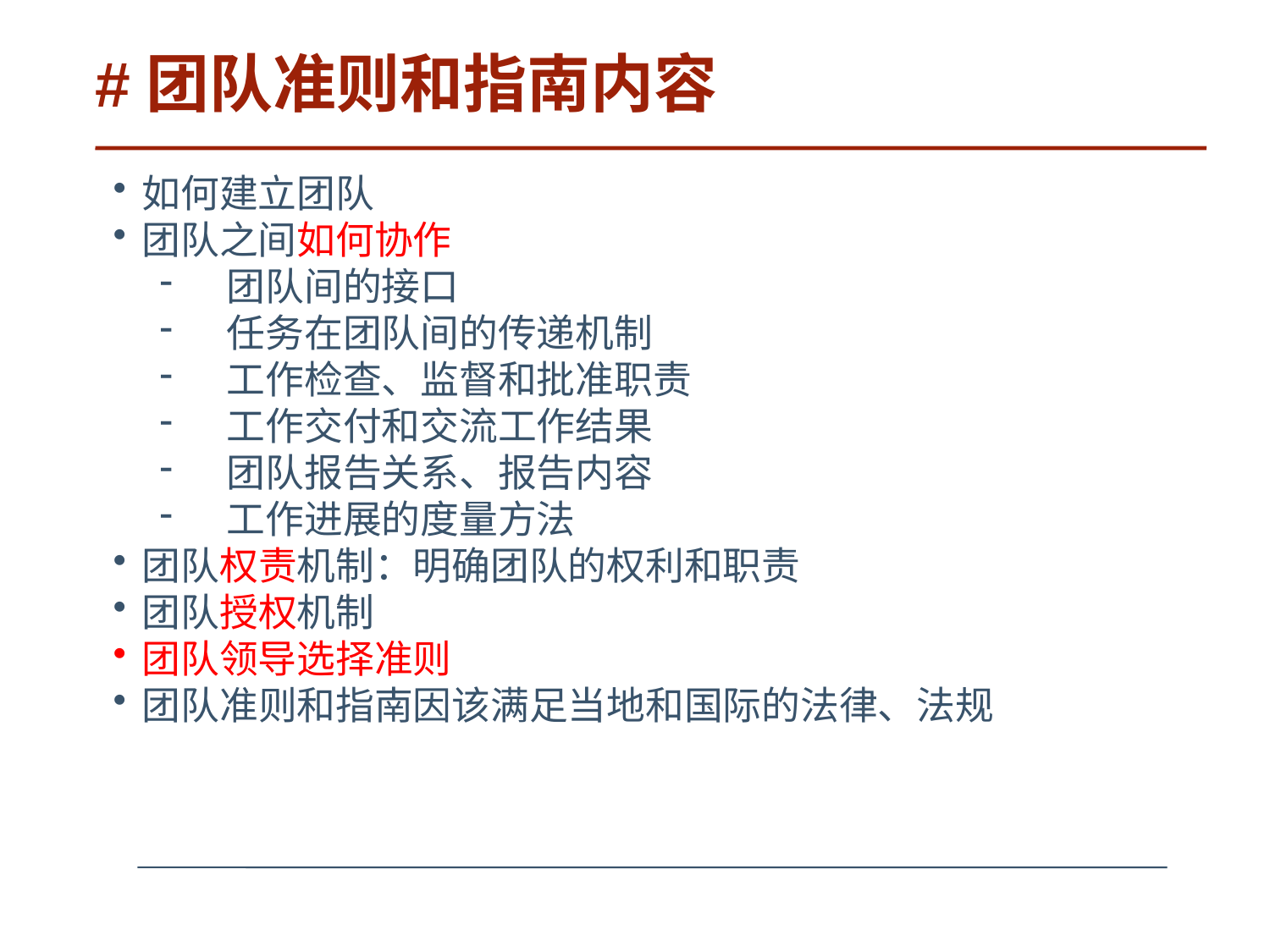

# #团队准则和指南内容
如何建立团队
团队之间如何协作
   团队间的接口
   任务在团队间的传递机制
   工作检查、监督和批准职责
   工作交付和交流工作结果
   团队报告关系、报告内容
   工作进展的度量方法
团队权责机制：明确团队的权利和职责
团队授权机制
团队领导选择准则
团队准则和指南因该满足当地和国际的法律、法规